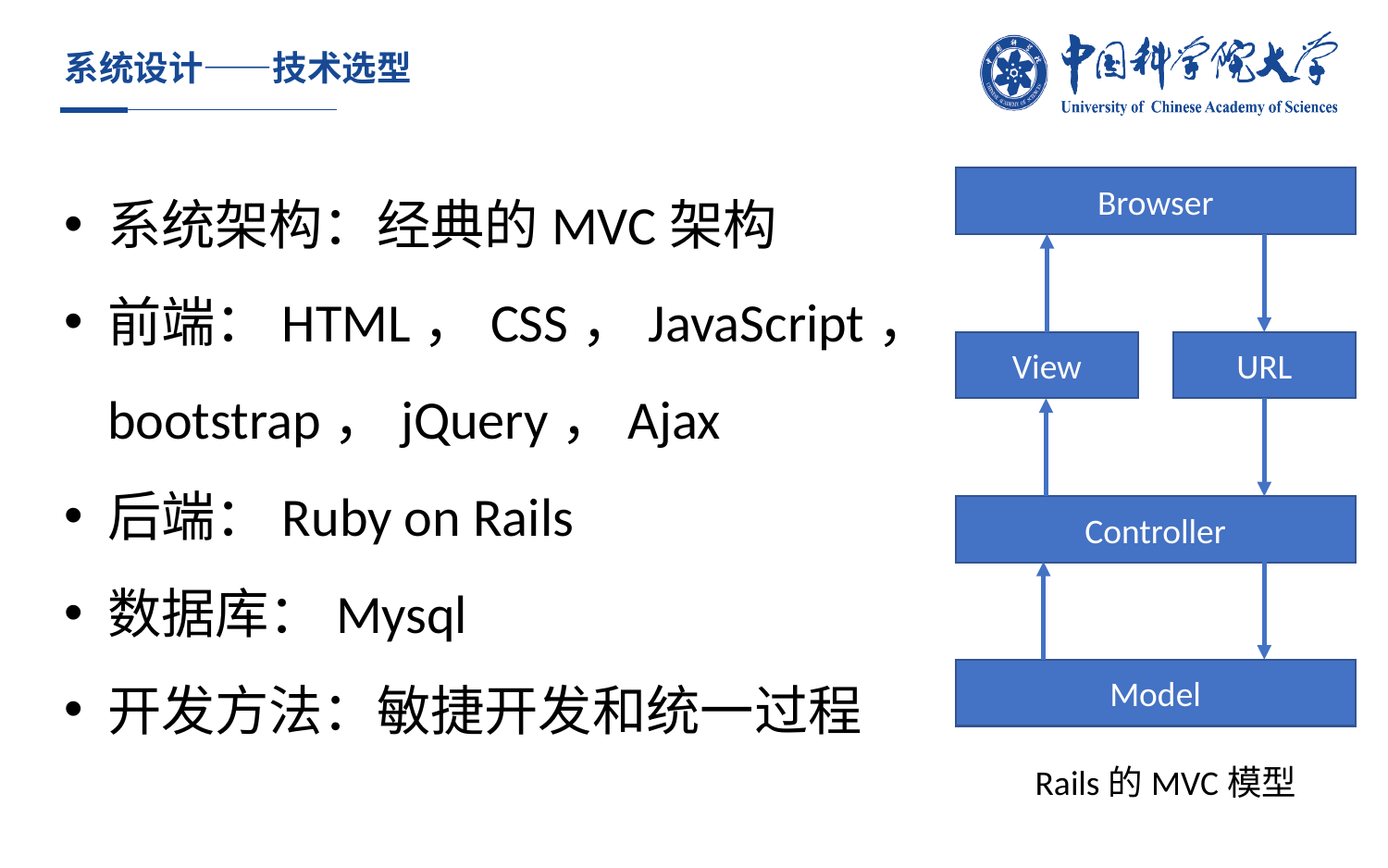

# 系统设计——技术选型
系统架构：经典的MVC架构
前端：HTML，CSS，JavaScript，bootstrap，jQuery，Ajax
后端：Ruby on Rails
数据库：Mysql
开发方法：敏捷开发和统一过程
Browser
View
URL
Controller
Model
Rails的MVC模型